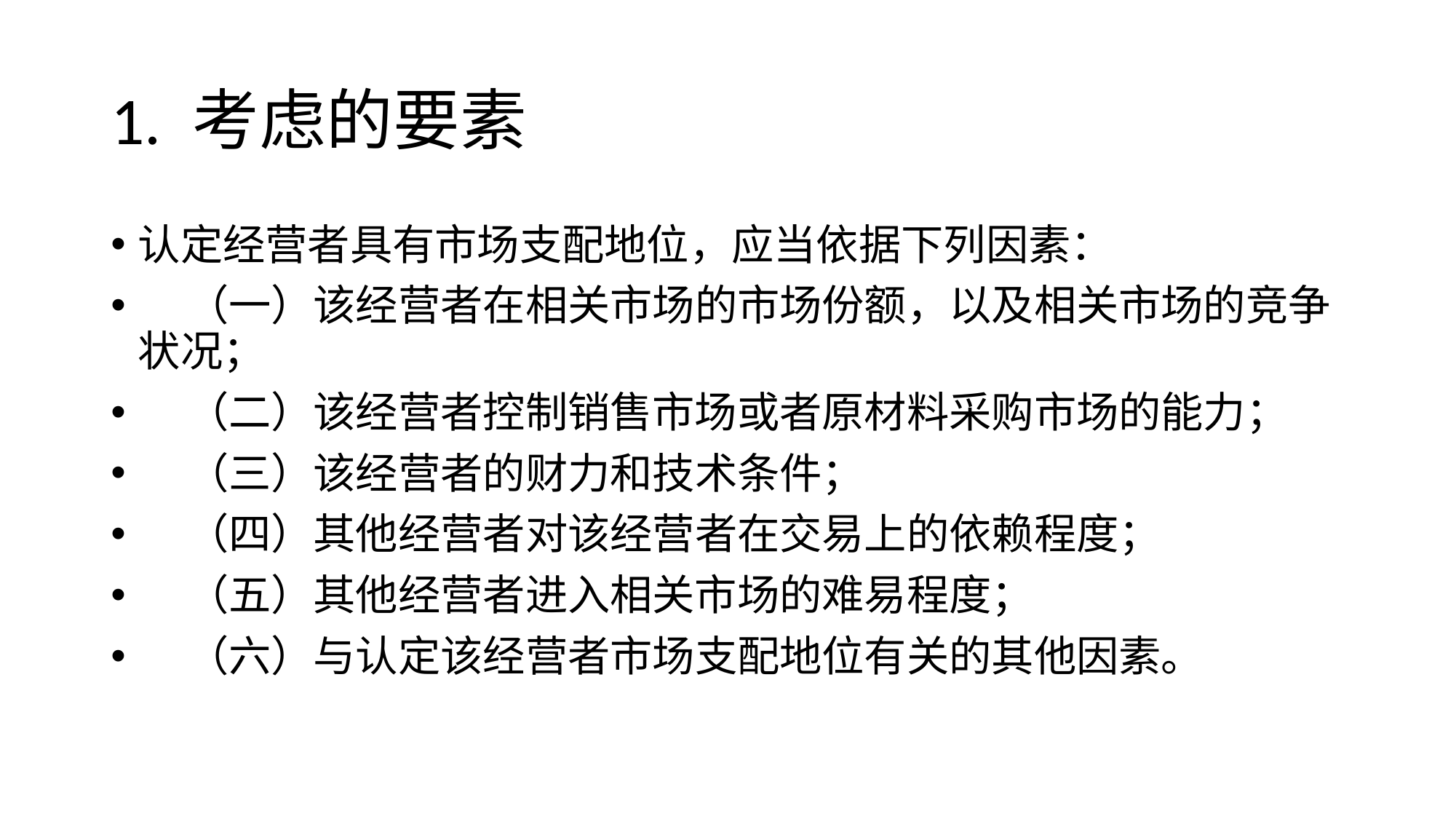

# 1. 考虑的要素
认定经营者具有市场支配地位，应当依据下列因素：
    （一）该经营者在相关市场的市场份额，以及相关市场的竞争状况；
    （二）该经营者控制销售市场或者原材料采购市场的能力；
    （三）该经营者的财力和技术条件；
    （四）其他经营者对该经营者在交易上的依赖程度；
    （五）其他经营者进入相关市场的难易程度；
    （六）与认定该经营者市场支配地位有关的其他因素。